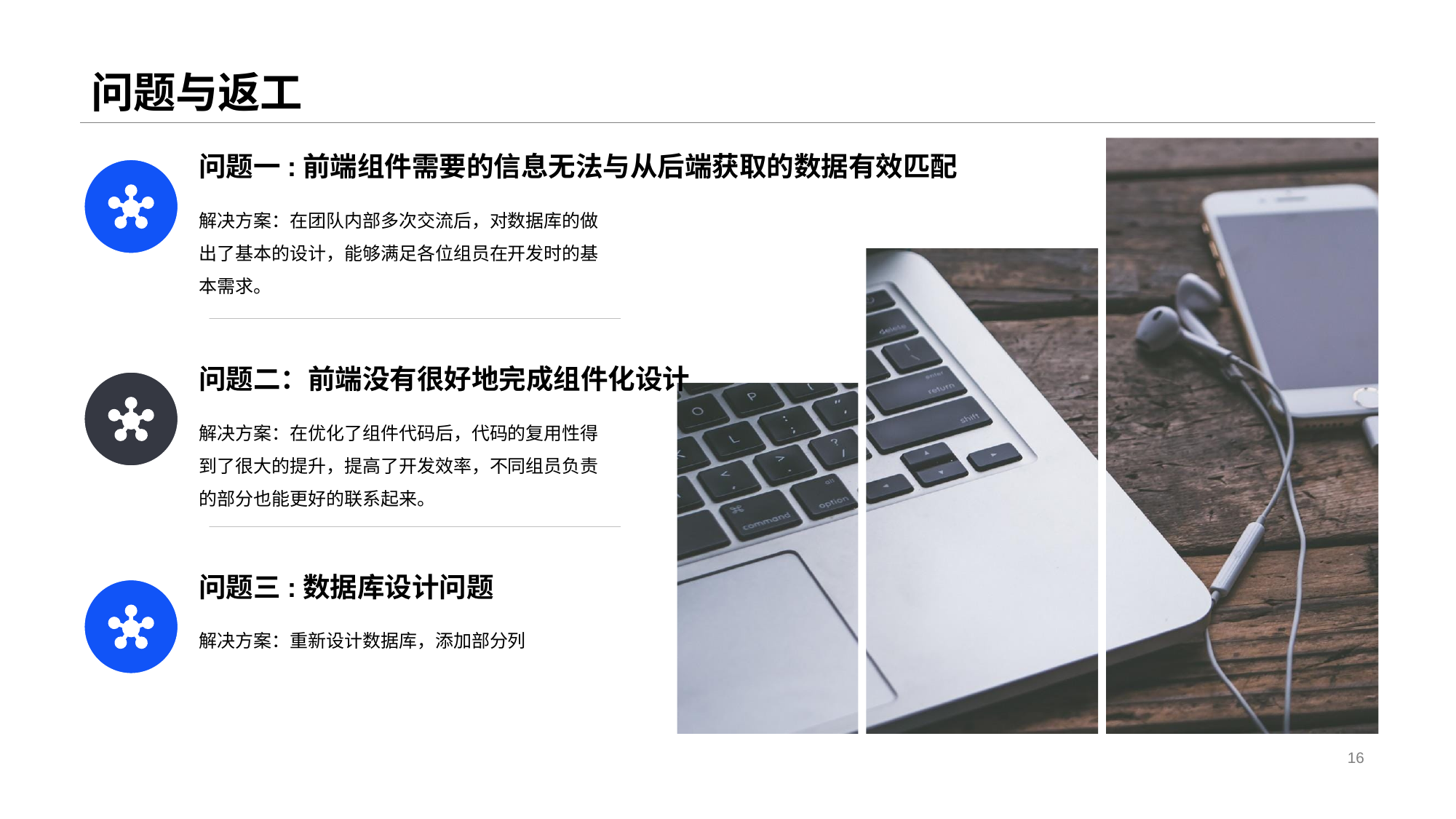

# 问题与返工

问题一:前端组件需要的信息无法与从后端获取的数据有效匹配

解决方案：在团队内部多次交流后，对数据库的做出了基本的设计，能够满足各位组员在开发时的基本需求。
问题二：前端没有很好地完成组件化设计

解决方案：在优化了组件代码后，代码的复用性得到了很大的提升，提高了开发效率，不同组员负责的部分也能更好的联系起来。
问题三:数据库设计问题

解决方案：重新设计数据库，添加部分列
16